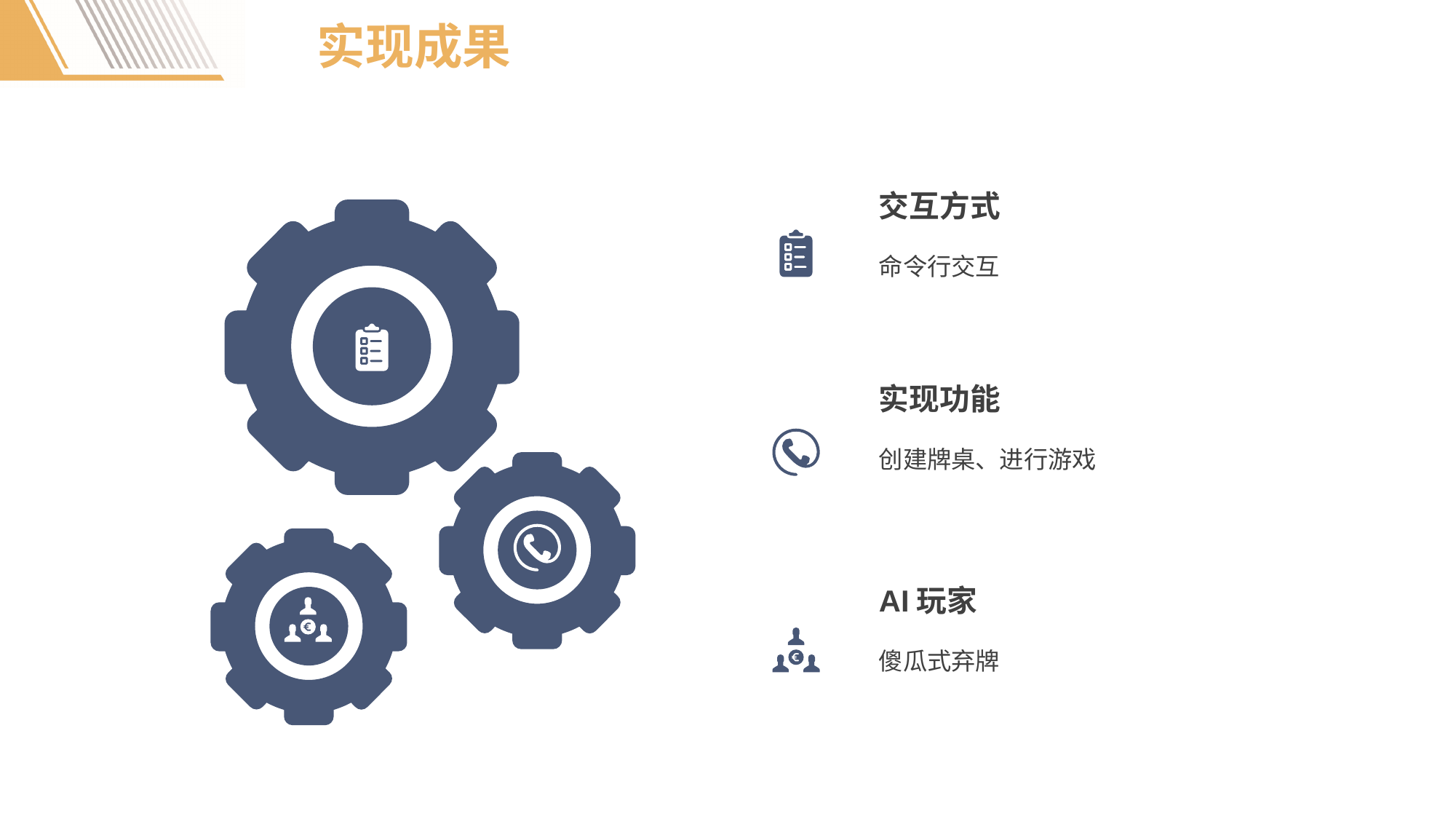

实现成果
交互方式

命令行交互

实现功能
创建牌桌、进行游戏

AI玩家
傻瓜式弃牌